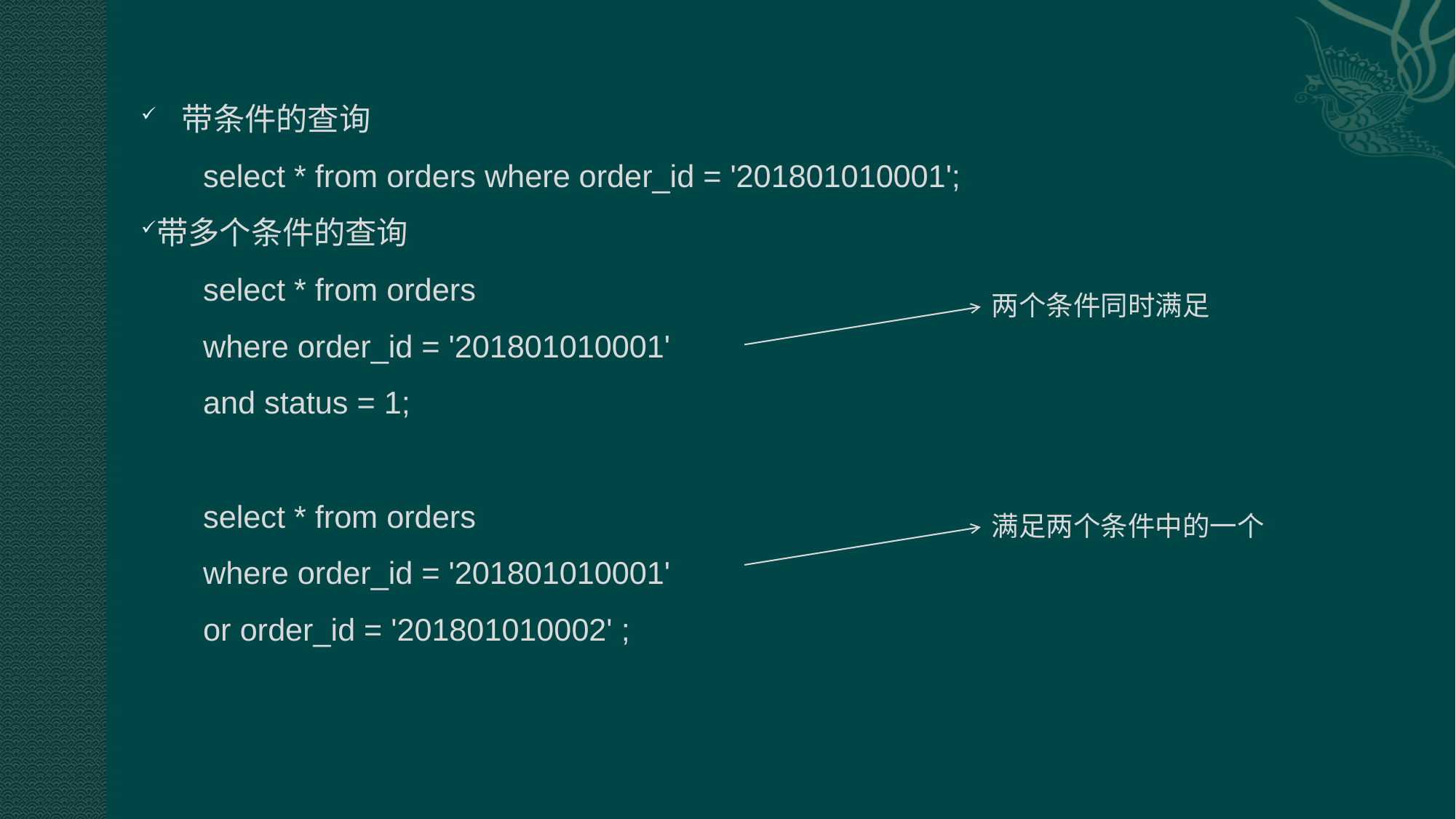

带条件的查询
    select * from orders where order_id = '201801010001';
带多个条件的查询
    select * from orders
    where order_id = '201801010001'
    and status = 1;

    select * from orders
    where order_id = '201801010001'
    or order_id = '201801010002' ;
两个条件同时满足
满足两个条件中的一个